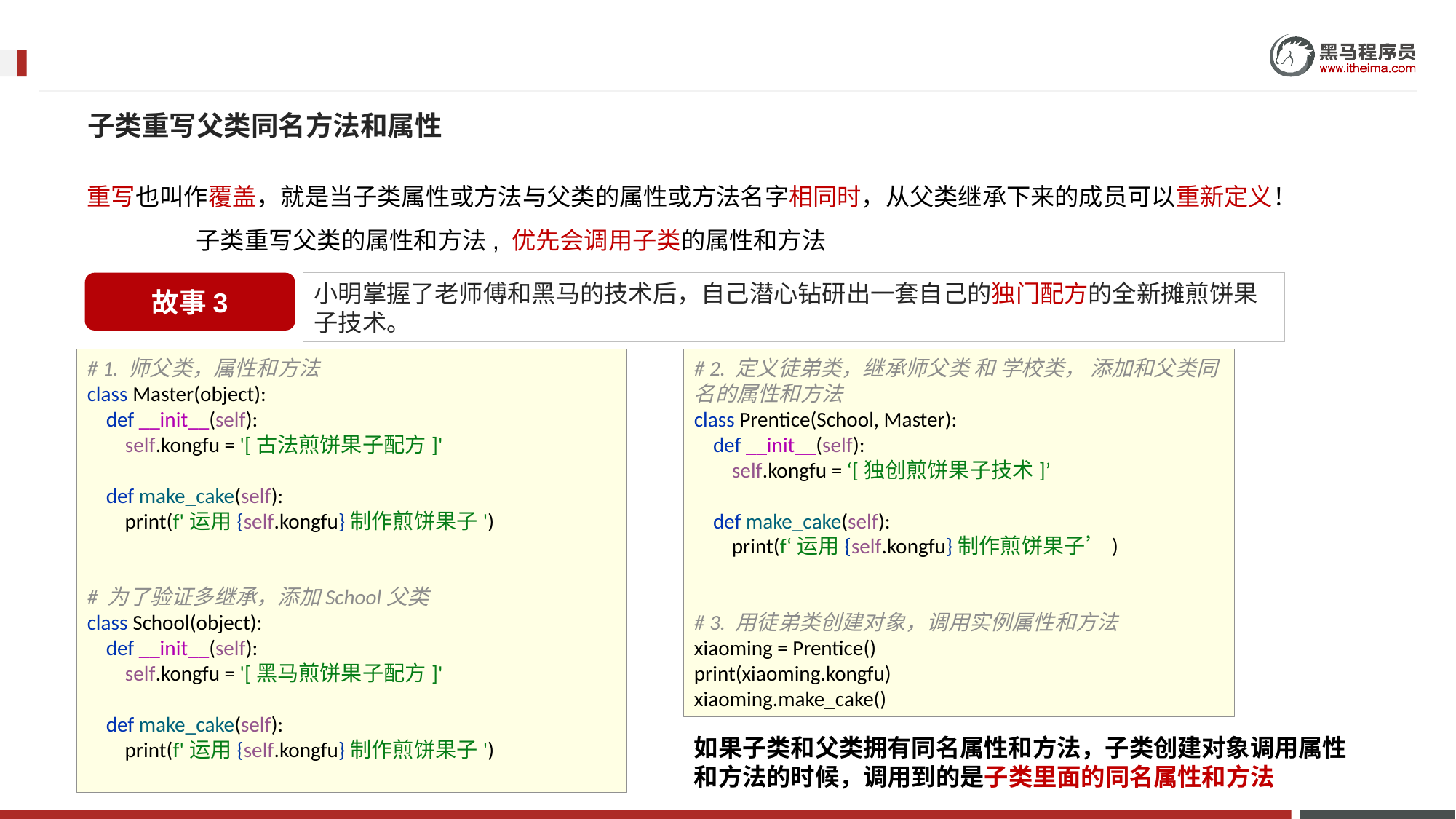

子类重写父类同名方法和属性
重写也叫作覆盖，就是当子类属性或方法与父类的属性或方法名字相同时，从父类继承下来的成员可以重新定义！
	子类重写父类的属性和方法, 优先会调用子类的属性和方法
故事3
小明掌握了老师傅和黑马的技术后，自己潜心钻研出一套自己的独门配方的全新摊煎饼果子技术。
# 1. 师父类，属性和方法 class Master(object): def __init__(self): self.kongfu = '[古法煎饼果子配方]' def make_cake(self): print(f'运用{self.kongfu}制作煎饼果子') # 为了验证多继承，添加School父类 class School(object): def __init__(self): self.kongfu = '[黑马煎饼果子配方]' def make_cake(self): print(f'运用{self.kongfu}制作煎饼果子')
# 2. 定义徒弟类，继承师父类 和 学校类， 添加和父类同名的属性和方法 class Prentice(School, Master): def __init__(self): self.kongfu = ‘[独创煎饼果子技术]’ def make_cake(self): print(f‘运用{self.kongfu}制作煎饼果子’) # 3. 用徒弟类创建对象，调用实例属性和方法 xiaoming = Prentice() print(xiaoming.kongfu) xiaoming.make_cake()
如果子类和父类拥有同名属性和方法，子类创建对象调用属性和方法的时候，调用到的是子类里面的同名属性和方法